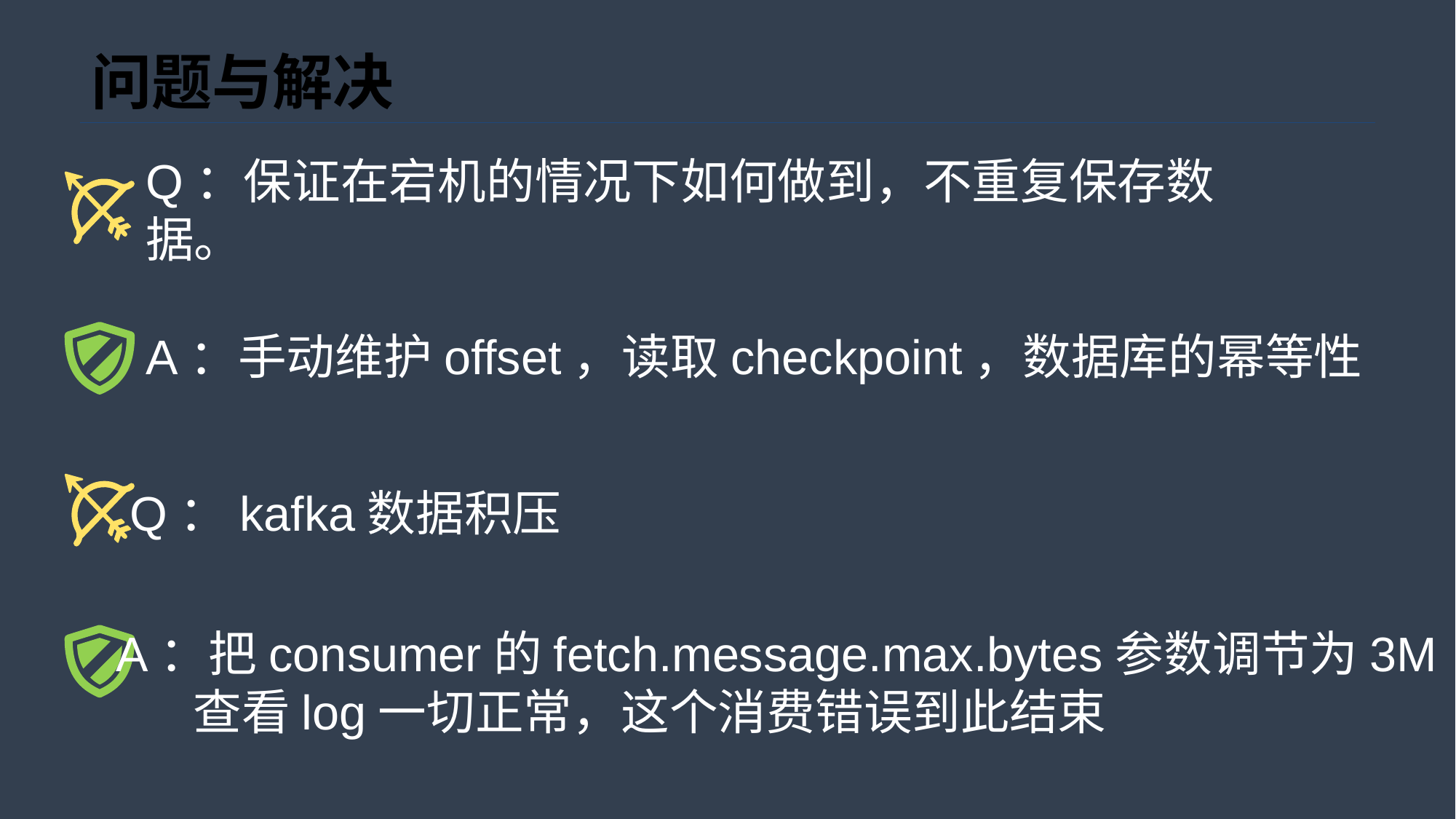

# 问题与解决

Q：保证在宕机的情况下如何做到，不重复保存数据。
A：手动维护offset，读取checkpoint，数据库的幂等性

Q：kafka数据积压
A：把consumer的fetch.message.max.bytes参数调节为3M
      查看log一切正常，这个消费错误到此结束